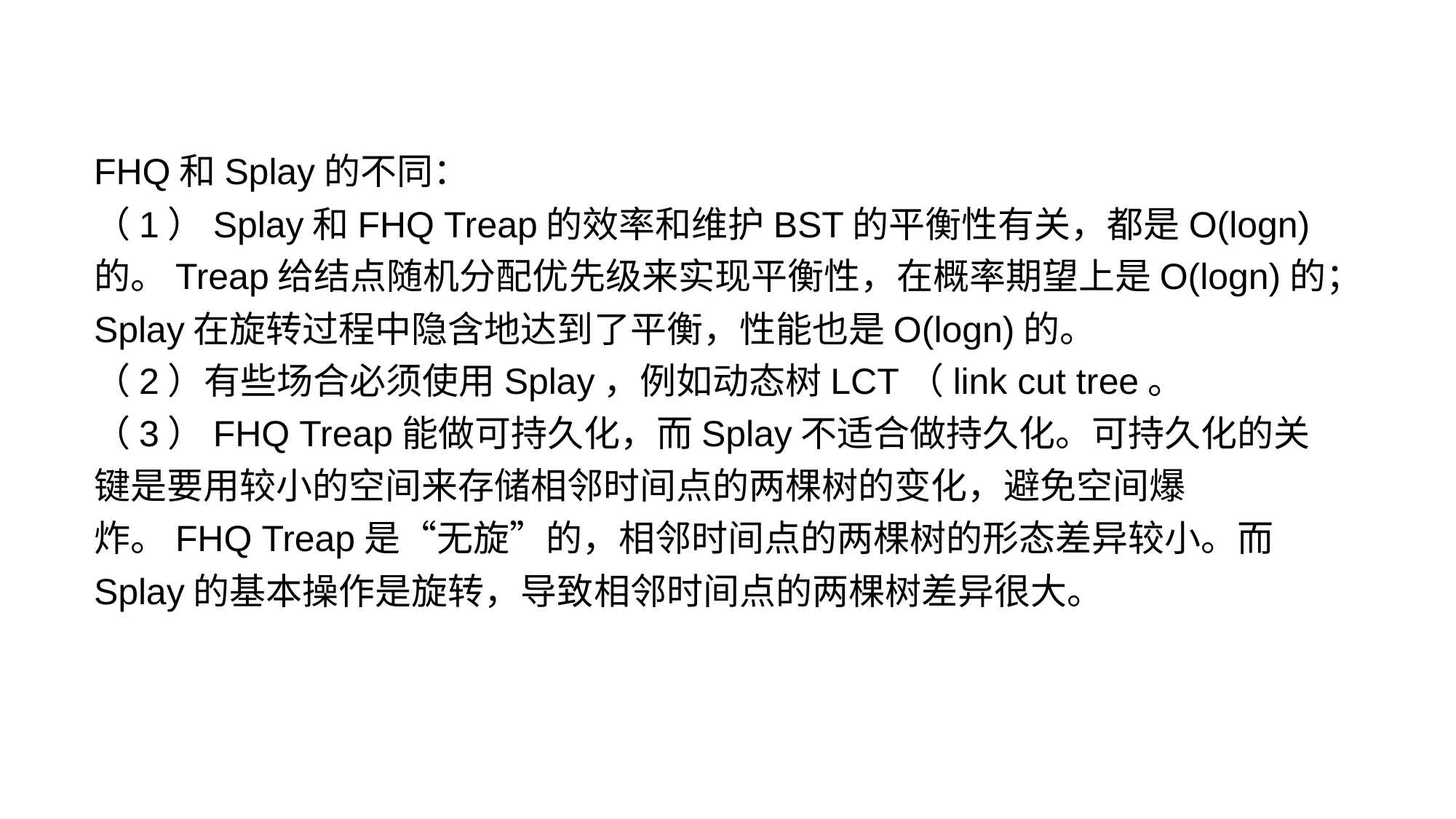

FHQ和Splay的不同：
（1）Splay和FHQ Treap的效率和维护BST的平衡性有关，都是O(logn)的。Treap给结点随机分配优先级来实现平衡性，在概率期望上是O(logn)的；Splay在旋转过程中隐含地达到了平衡，性能也是O(logn)的。
（2）有些场合必须使用Splay，例如动态树LCT（link cut tree。
（3）FHQ Treap能做可持久化，而Splay不适合做持久化。可持久化的关键是要用较小的空间来存储相邻时间点的两棵树的变化，避免空间爆炸。FHQ Treap是“无旋”的，相邻时间点的两棵树的形态差异较小。而Splay的基本操作是旋转，导致相邻时间点的两棵树差异很大。